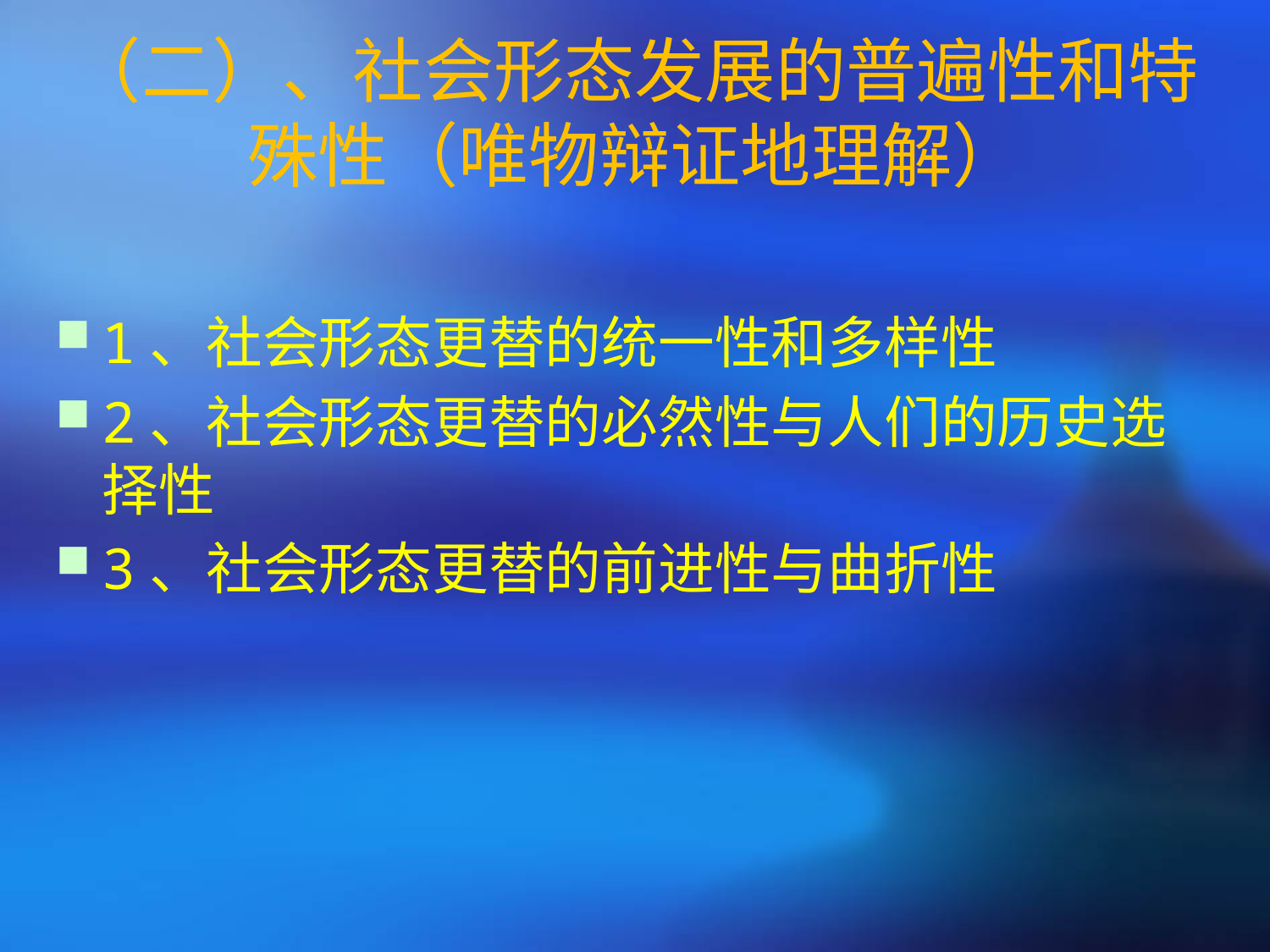

# （二）、社会形态发展的普遍性和特殊性（唯物辩证地理解）

1、社会形态更替的统一性和多样性
2、社会形态更替的必然性与人们的历史选择性
3、社会形态更替的前进性与曲折性